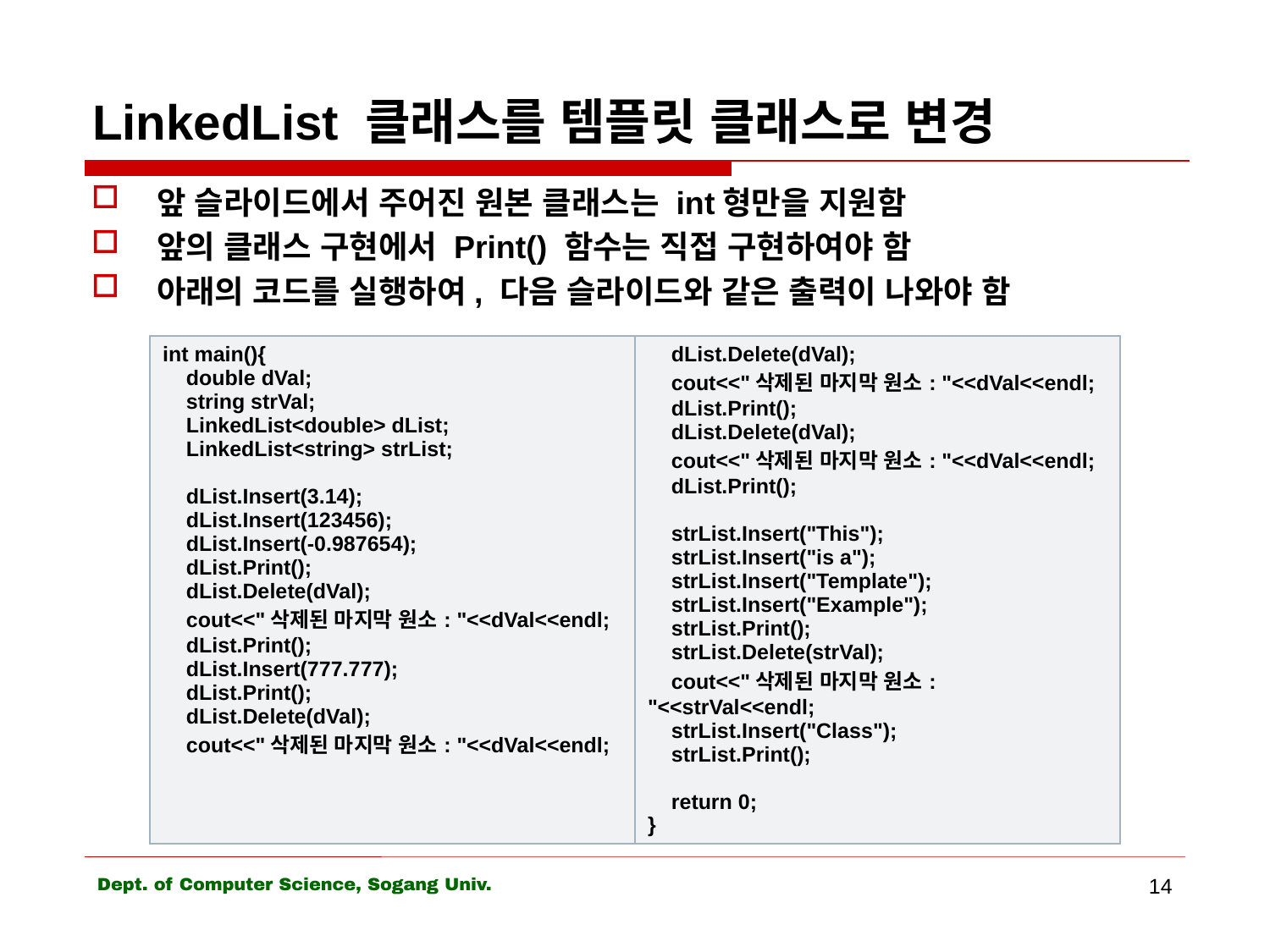

# LinkedList 클래스를 템플릿 클래스로 변경
앞 슬라이드에서 주어진 원본 클래스는 int형만을 지원함
앞의 클래스 구현에서 Print() 함수는 직접 구현하여야 함
아래의 코드를 실행하여, 다음 슬라이드와 같은 출력이 나와야 함
| int main(){ double dVal; string strVal; LinkedList<double> dList; LinkedList<string> strList; dList.Insert(3.14); dList.Insert(123456); dList.Insert(-0.987654); dList.Print(); dList.Delete(dVal); cout<<"삭제된 마지막 원소: "<<dVal<<endl; dList.Print(); dList.Insert(777.777); dList.Print(); dList.Delete(dVal); cout<<"삭제된 마지막 원소: "<<dVal<<endl; | dList.Delete(dVal); cout<<"삭제된 마지막 원소: "<<dVal<<endl; dList.Print(); dList.Delete(dVal); cout<<"삭제된 마지막 원소: "<<dVal<<endl; dList.Print(); strList.Insert("This"); strList.Insert("is a"); strList.Insert("Template"); strList.Insert("Example"); strList.Print(); strList.Delete(strVal); cout<<"삭제된 마지막 원소: "<<strVal<<endl; strList.Insert("Class"); strList.Print(); return 0; } |
| --- | --- |
Dept. of Computer Science, Sogang Univ.
14